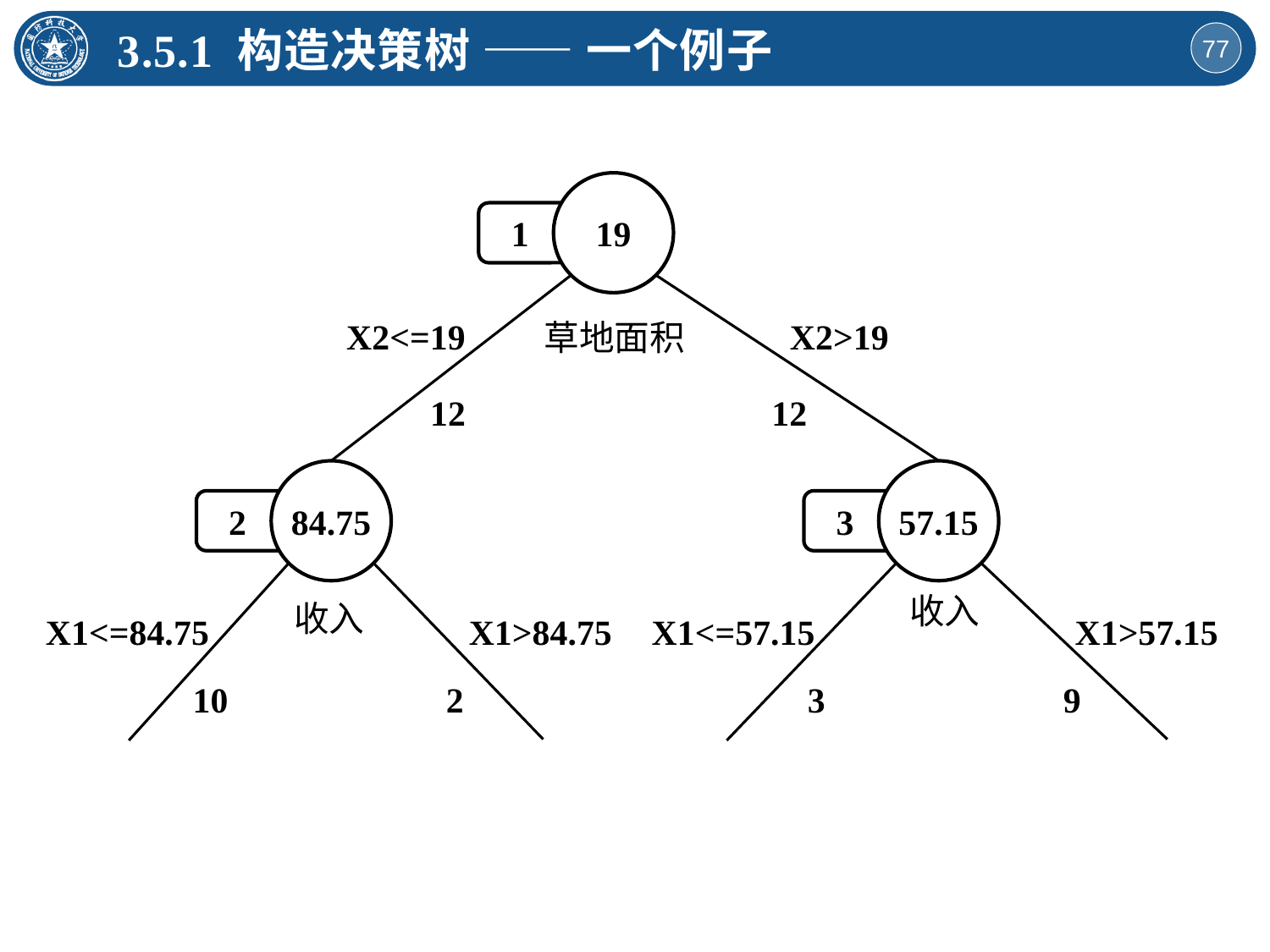

3.5.1 构造决策树 —— 一个例子
19
1
X2<=19
X2>19
草地面积
12
12
84.75
2
57.15
3
收入
收入
X1<=84.75
X1>84.75
X1<=57.15
X1>57.15
10
2
3
9